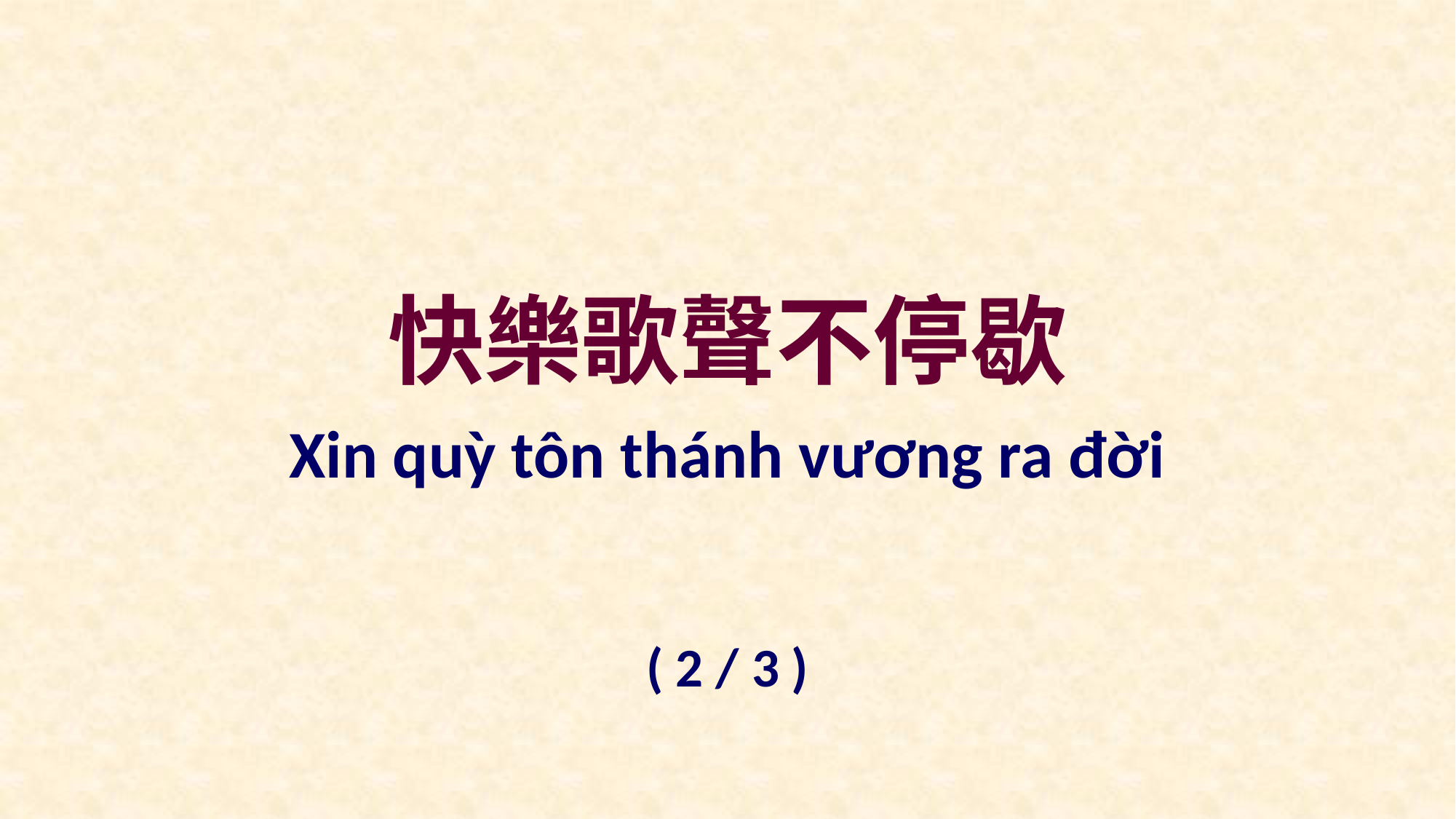

快樂歌聲不停歇
Xin quỳ tôn thánh vương ra đời
( 2 / 3 )